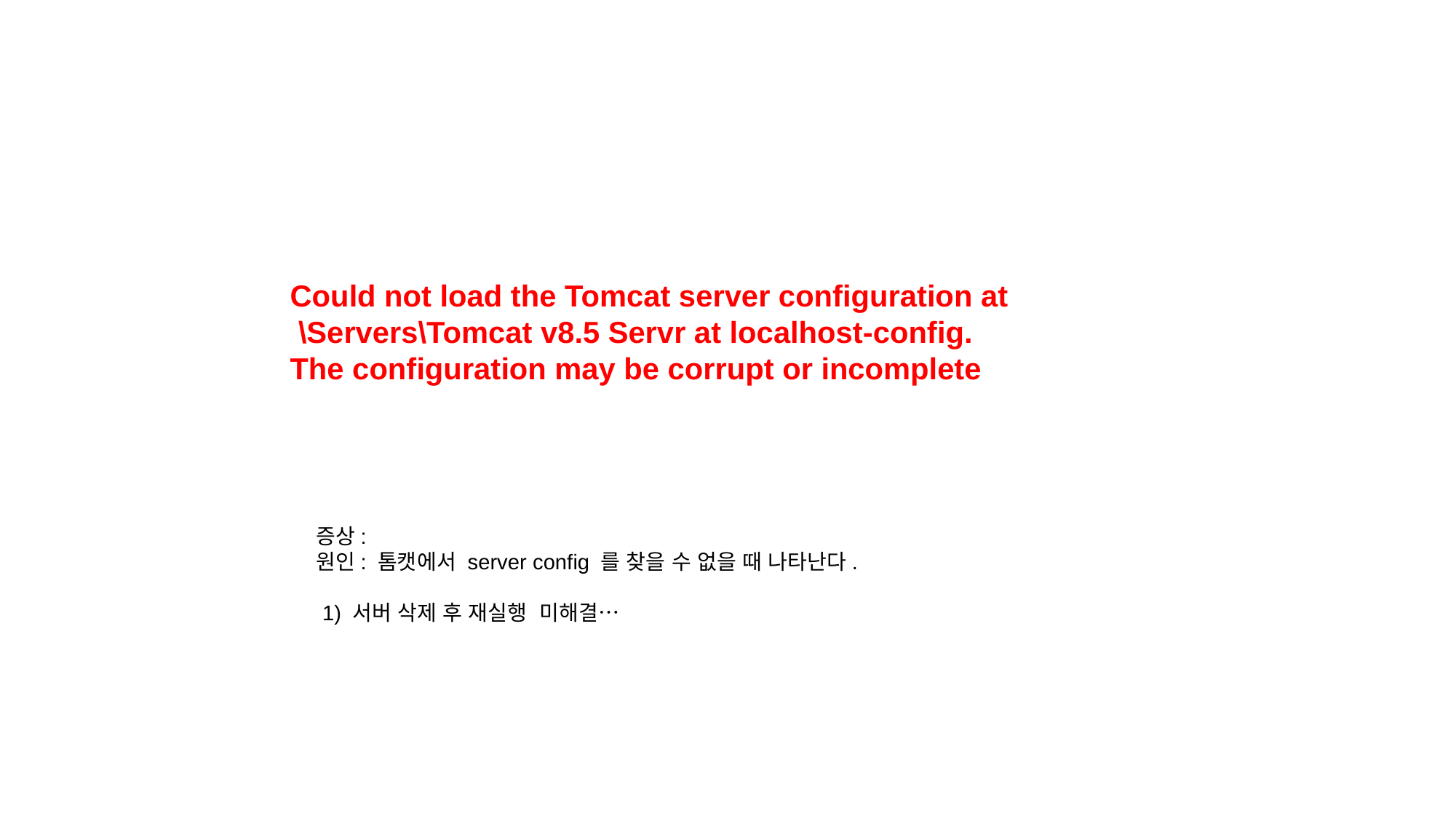

Could not load the Tomcat server configuration at
 \Servers\Tomcat v8.5 Servr at localhost-config.
The configuration may be corrupt or incomplete
증상:
원인: 톰캣에서 server config 를 찾을 수 없을 때 나타난다.

 1) 서버 삭제 후 재실행  미해결…